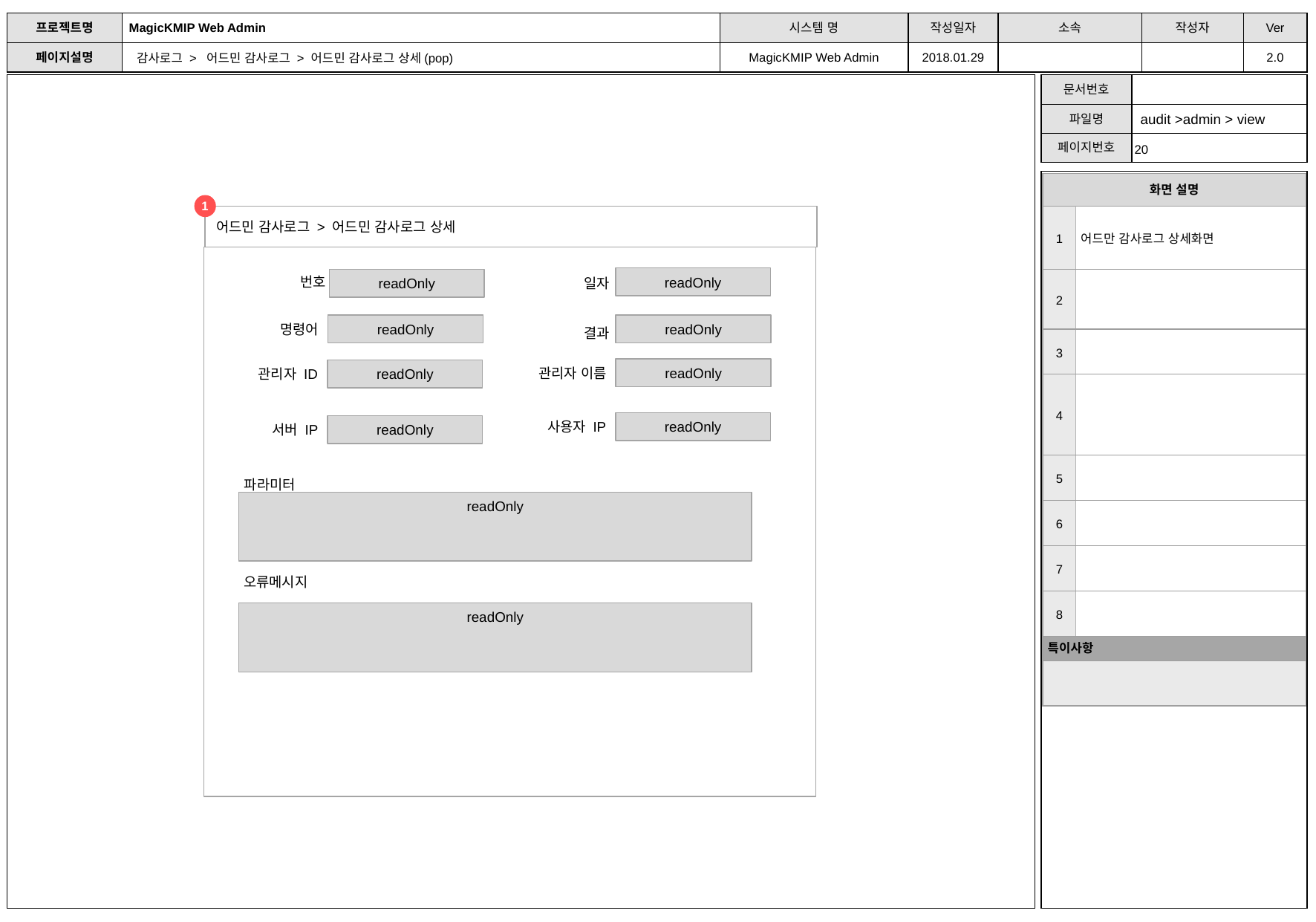

감사로그 >  어드민 감사로그 > 어드민 감사로그 상세(pop)

audit >admin > view
| 화면 설명 |  |
| --- | --- |
| 1 | 어드만 감사로그 상세화면 |
| 2 |  |
| 3 |  |
| 4 |  |
| 5 |  |
| 6 |  |
| 7 |  |
| 8 |  |
| 특이사항 |  |
|  |  |
1
어드민 감사로그 > 어드민 감사로그 상세

readOnly
readOnly
번호
일자
readOnly
readOnly
명령어
결과
readOnly
readOnly
관리자 이름
관리자 ID
readOnly
readOnly
사용자 IP
서버 IP
파라미터
readOnly
오류메시지
readOnly